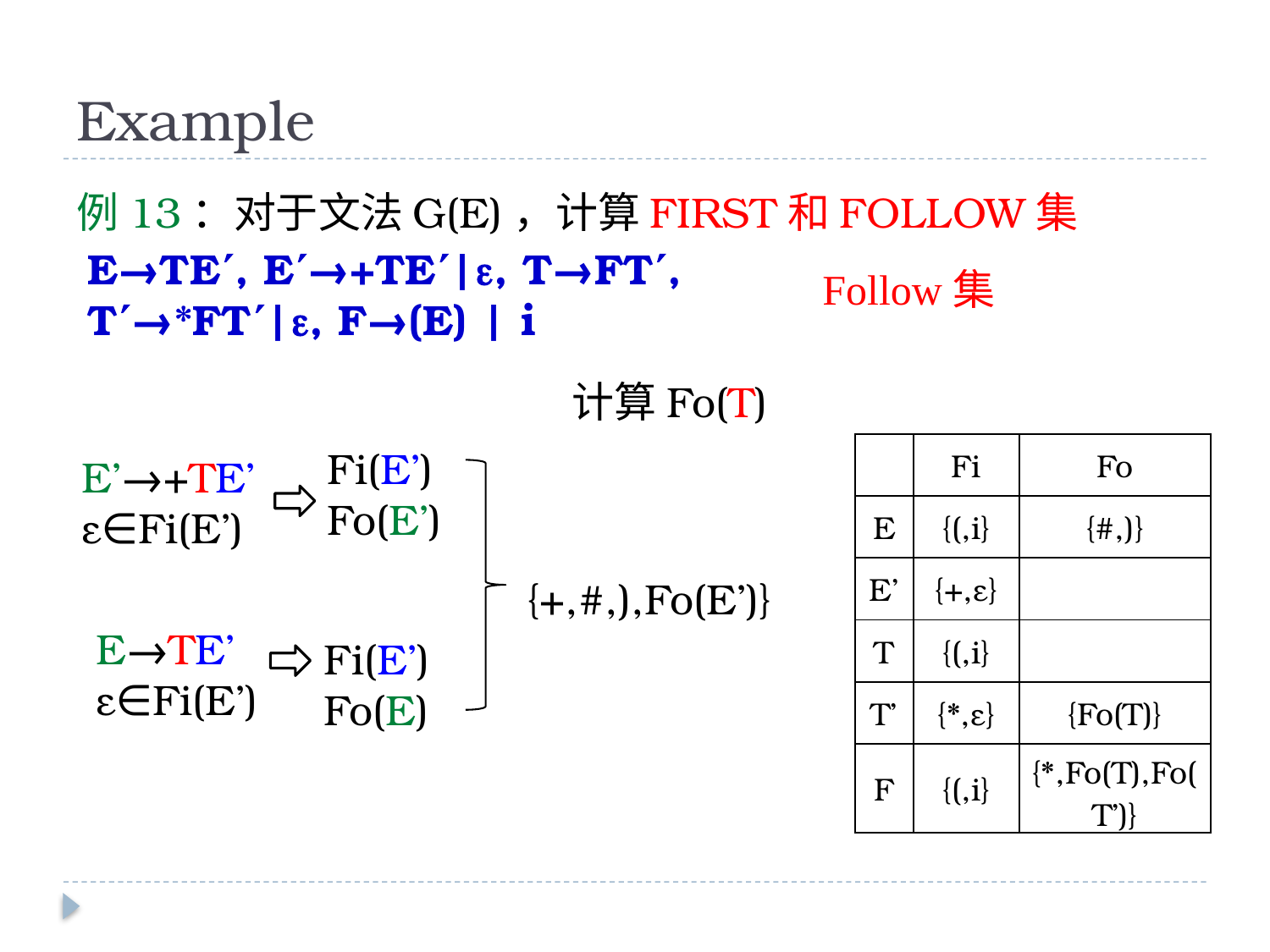

# Example
例13：对于文法G(E)，计算FIRST和FOLLOW集

E→TE′, E′→+TE′|ε, T→FT′,
T′→*FT′|ε, F→(E) | i
Follow集
计算Fo(T)
|  | Fi | Fo |
| --- | --- | --- |
| E | {(,i} | {#,)} |
| E’ | {+,ε} |  |
| T | {(,i} |  |
| T’ | {\*,ε} | {Fo(T)} |
| F | {(,i} | {\*,Fo(T),Fo(T’)} |
Fi(E’)
Fo(E’)

Fi(E’)
Fo(E)

E’→+TE’
ε∈Fi(E’)

{+,#,),Fo(E’)}
E→TE’
ε∈Fi(E’)
61